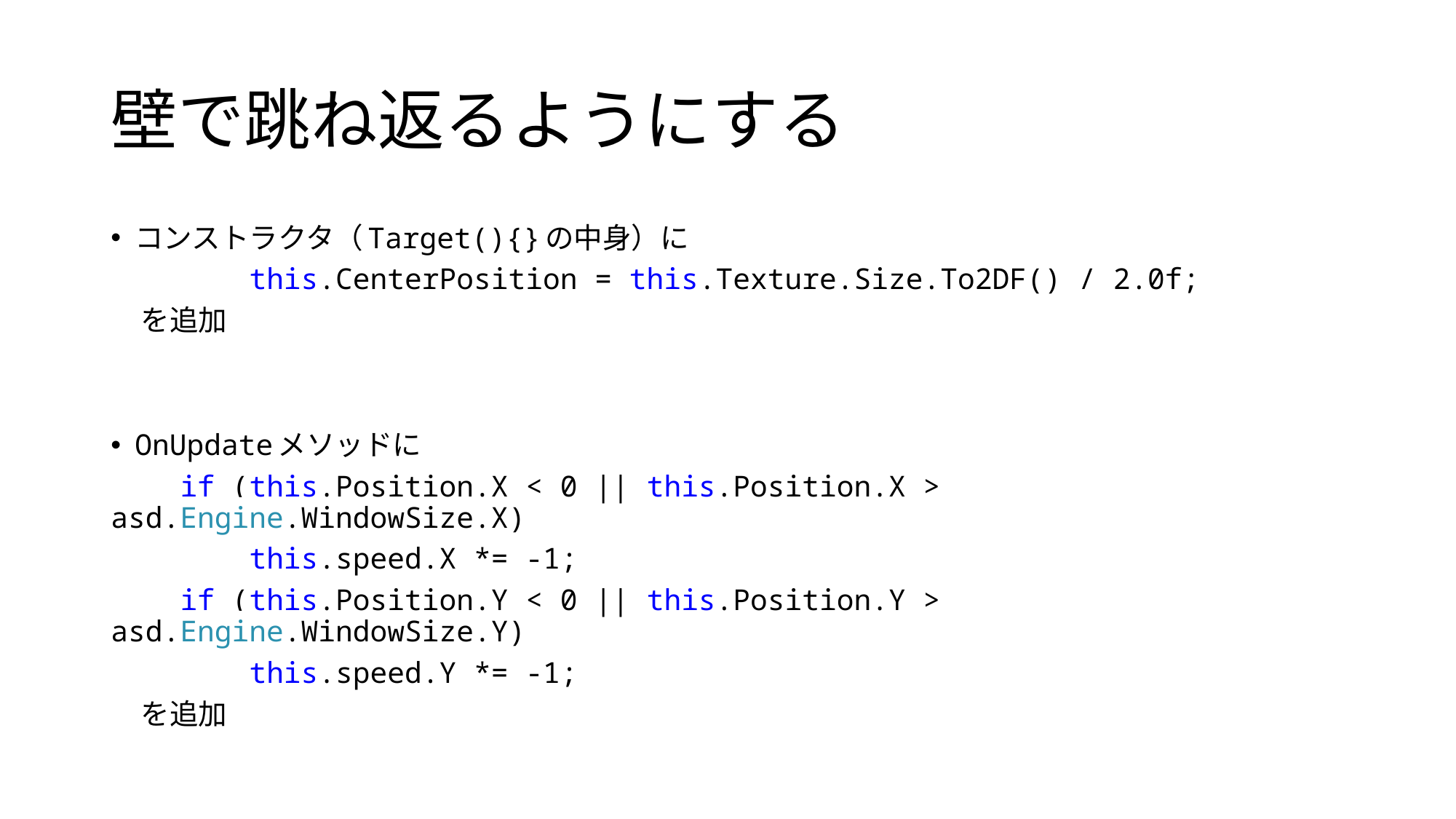

# 壁で跳ね返るようにする
コンストラクタ（Target(){}の中身）に
        this.CenterPosition = this.Texture.Size.To2DF() / 2.0f;
    を追加

OnUpdateメソッドに
    if (this.Position.X < 0 || this.Position.X > asd.Engine.WindowSize.X)
        this.speed.X *= -1;
    if (this.Position.Y < 0 || this.Position.Y > asd.Engine.WindowSize.Y)
        this.speed.Y *= -1;
    を追加